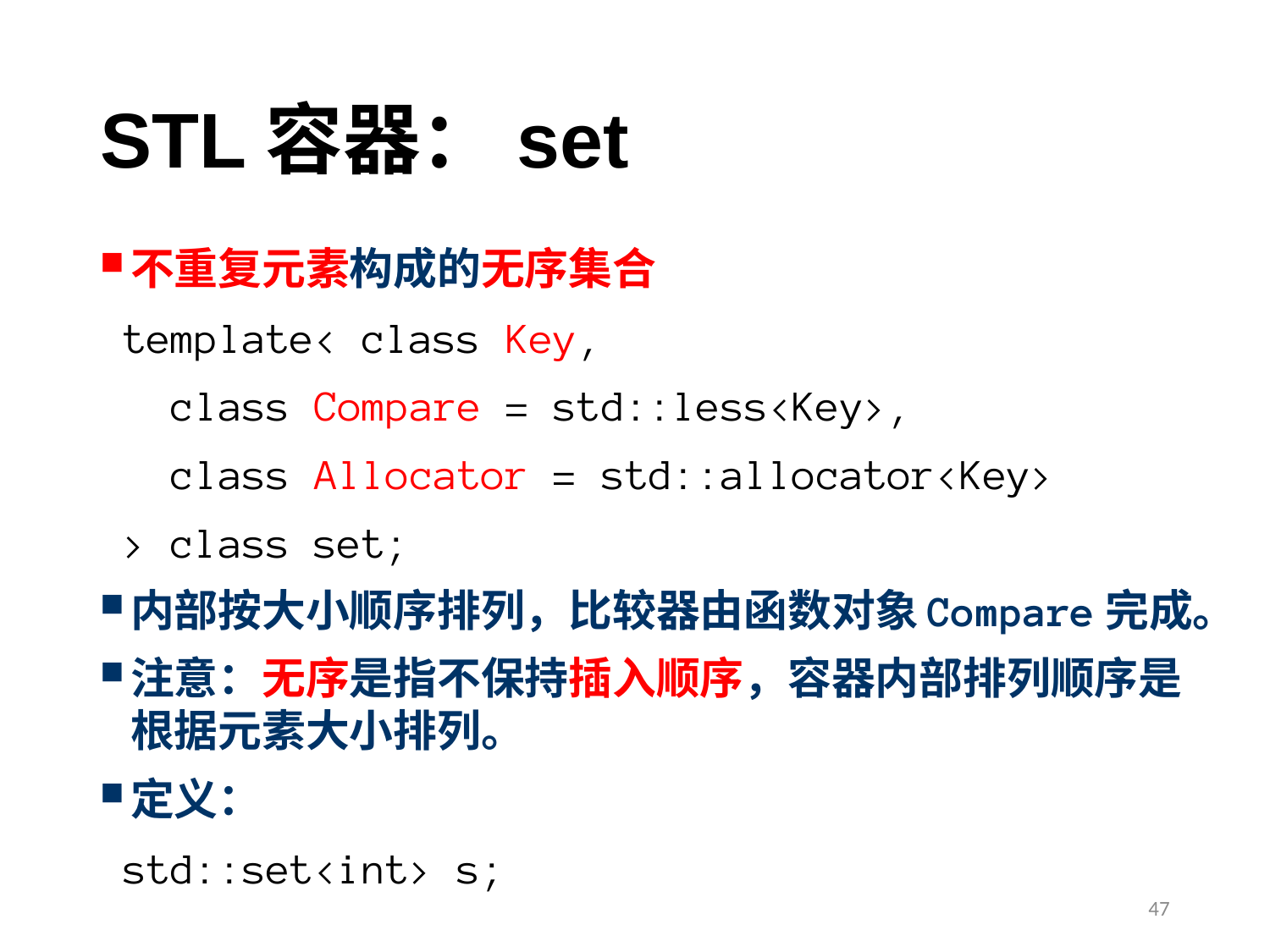

# STL容器：set
不重复元素构成的无序集合
 template< class Key,
   class Compare = std::less<Key>,
   class Allocator = std::allocator<Key>
 > class set;
内部按大小顺序排列，比较器由函数对象Compare完成。
注意：无序是指不保持插入顺序，容器内部排列顺序是根据元素大小排列。
定义：
 std::set<int> s;
47